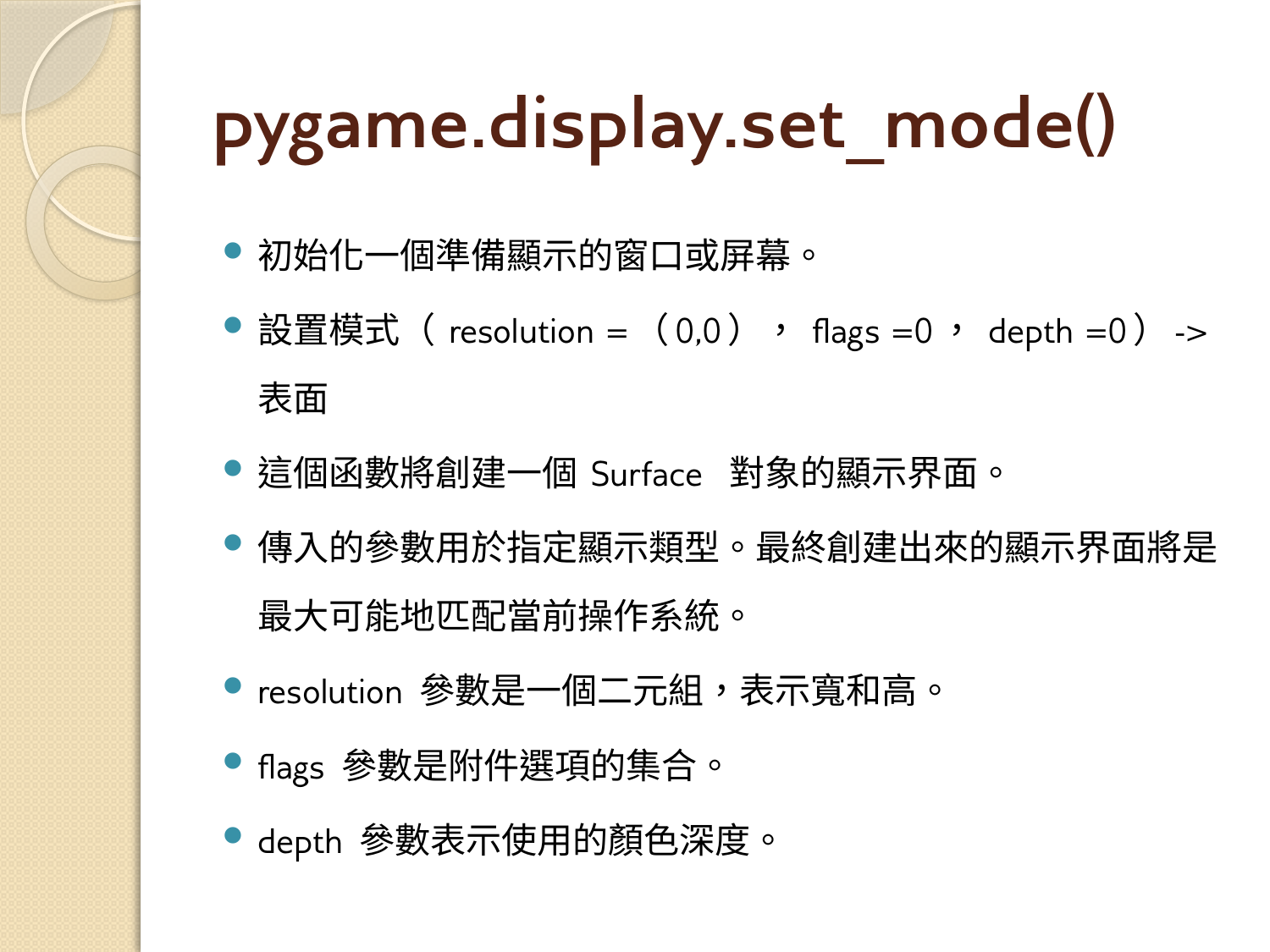

# pygame.display.set_mode()
初始化一個準備顯示的窗口或屏幕。
設置模式（ resolution =（0,0）， flags =0， depth =0）->表面
這個函數將創建一個 Surface  對象的顯示界面。
傳入的參數用於指定顯示類型。最終創建出來的顯示界面將是最大可能地匹配當前操作系統。
resolution 參數是一個二元組，表示寬和高。
flags 參數是附件選項的集合。
depth 參數表示使用的顏色深度。